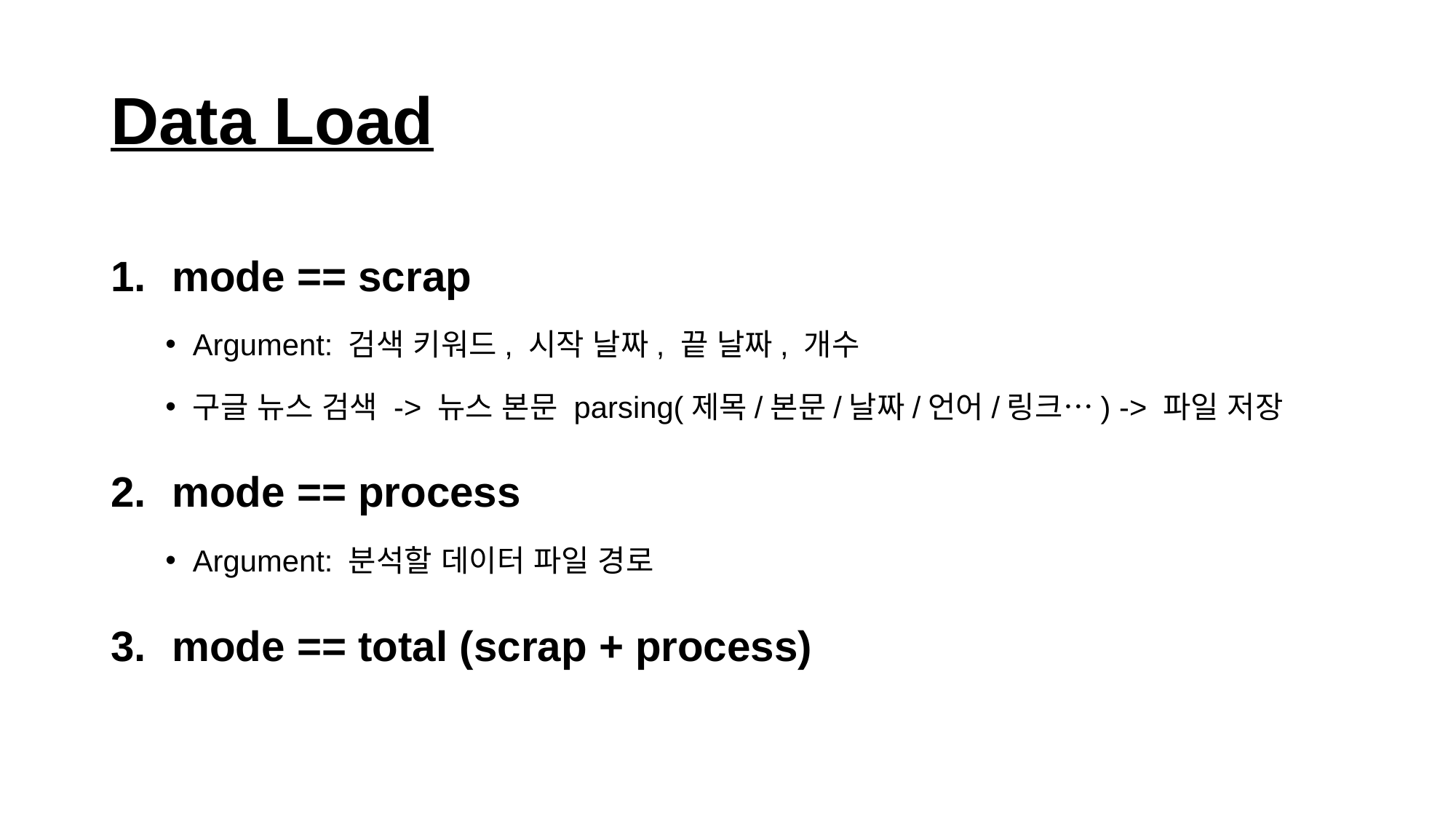

# Data Load
mode == scrap
Argument: 검색 키워드, 시작 날짜, 끝 날짜, 개수
구글 뉴스 검색 -> 뉴스 본문 parsing(제목/본문/날짜/언어/링크…) -> 파일 저장
mode == process
Argument: 분석할 데이터 파일 경로
mode == total (scrap + process)